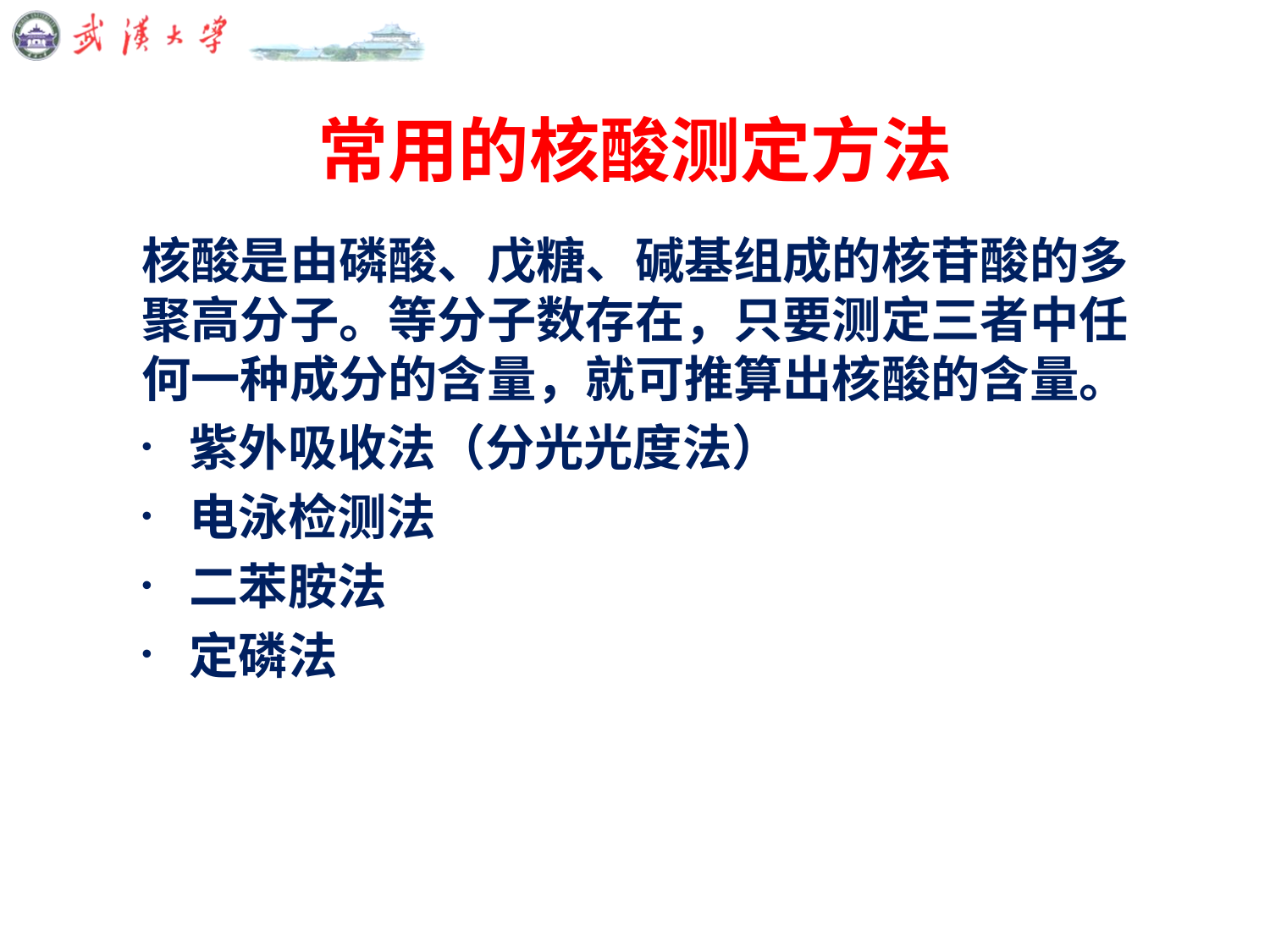

# 常用的核酸测定方法
核酸是由磷酸、戊糖、碱基组成的核苷酸的多聚高分子。等分子数存在，只要测定三者中任何一种成分的含量，就可推算出核酸的含量。
紫外吸收法（分光光度法）
电泳检测法
二苯胺法
定磷法